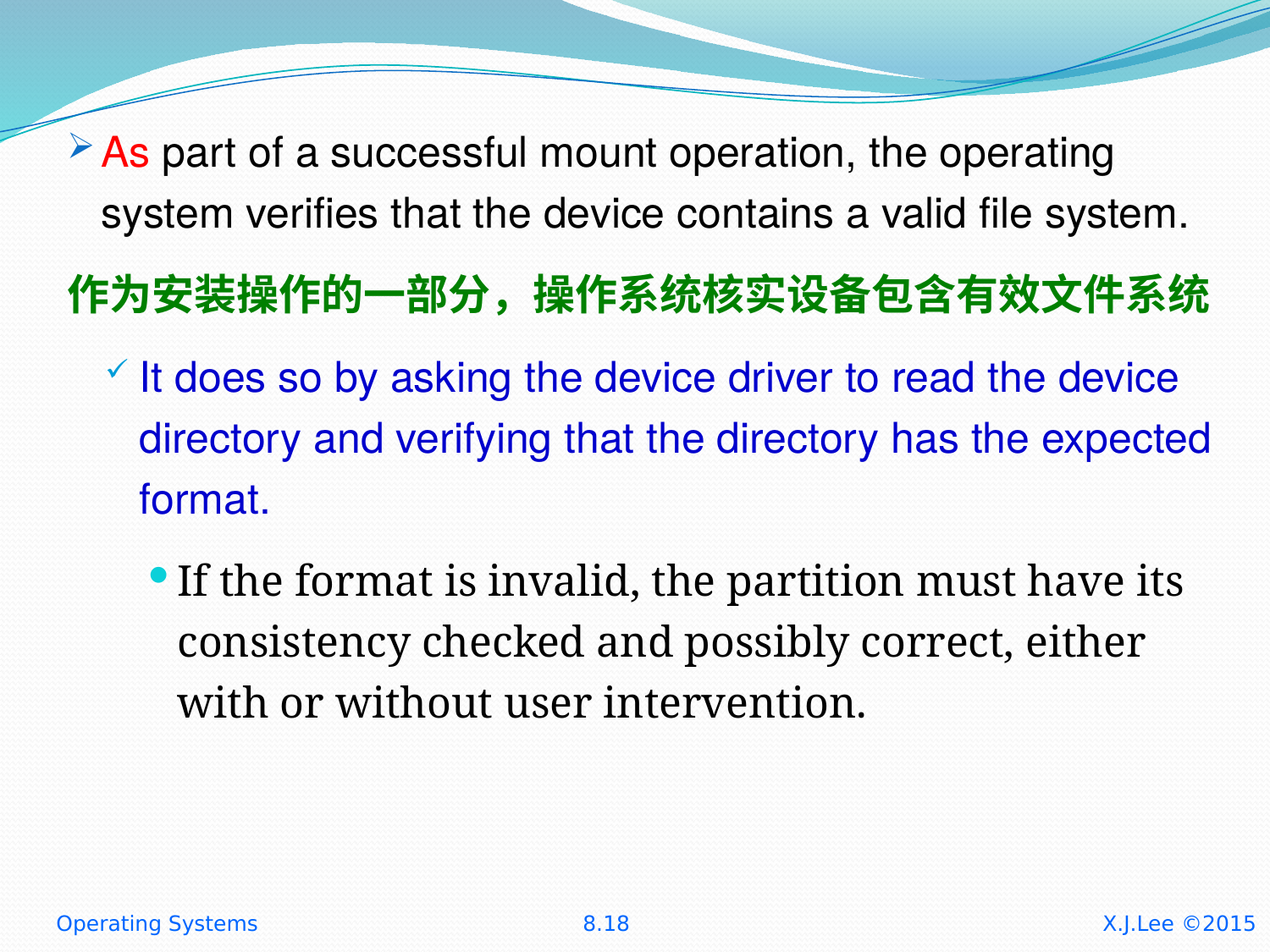

As part of a successful mount operation, the operating system verifies that the device contains a valid file system.
作为安装操作的一部分，操作系统核实设备包含有效文件系统
It does so by asking the device driver to read the device directory and verifying that the directory has the expected format.
If the format is invalid, the partition must have its consistency checked and possibly correct, either with or without user intervention.
Operating Systems
8.18
X.J.Lee ©2015